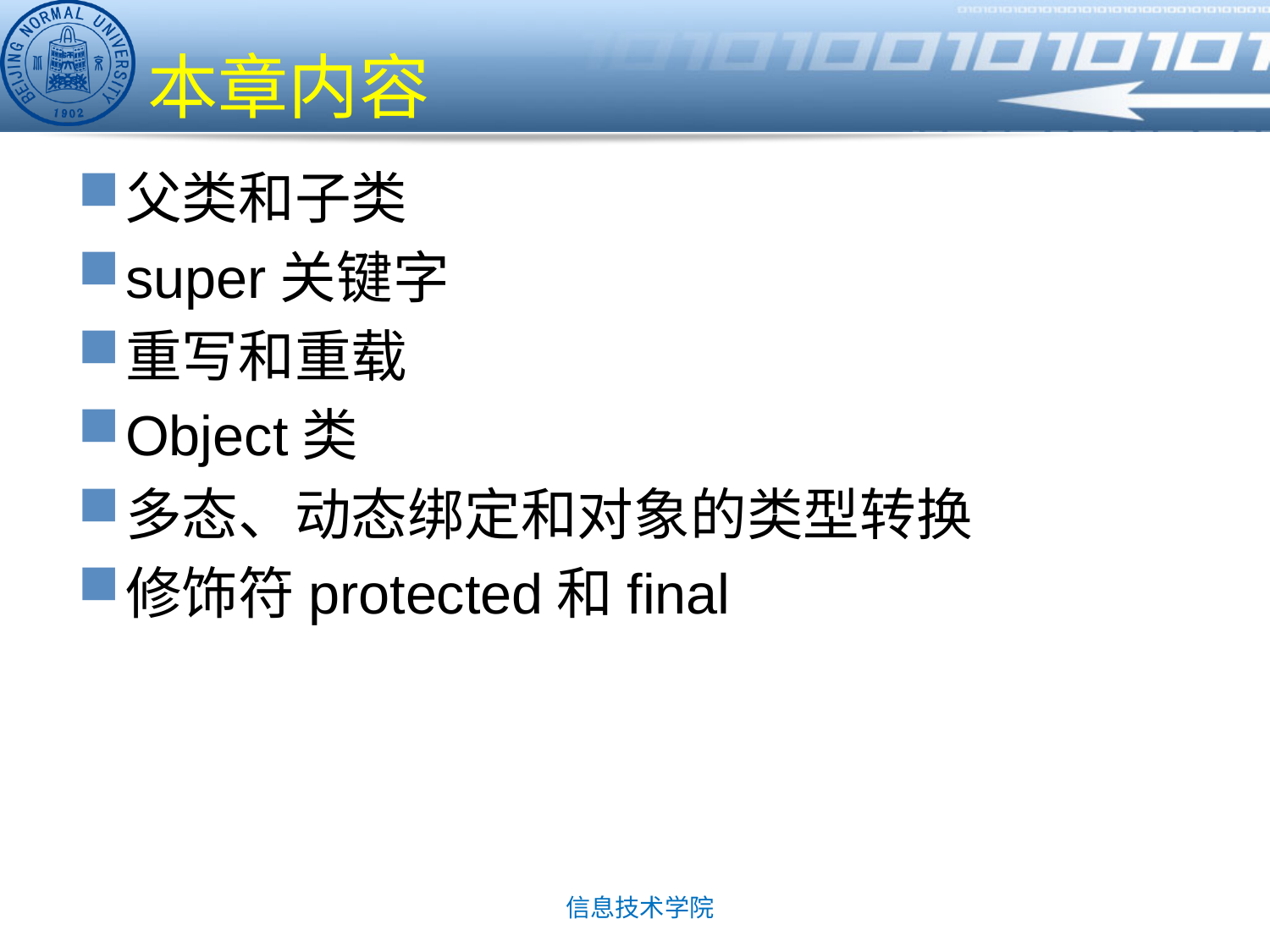

# 本章内容
父类和子类
super关键字
重写和重载
Object类
多态、动态绑定和对象的类型转换
修饰符protected和final

2